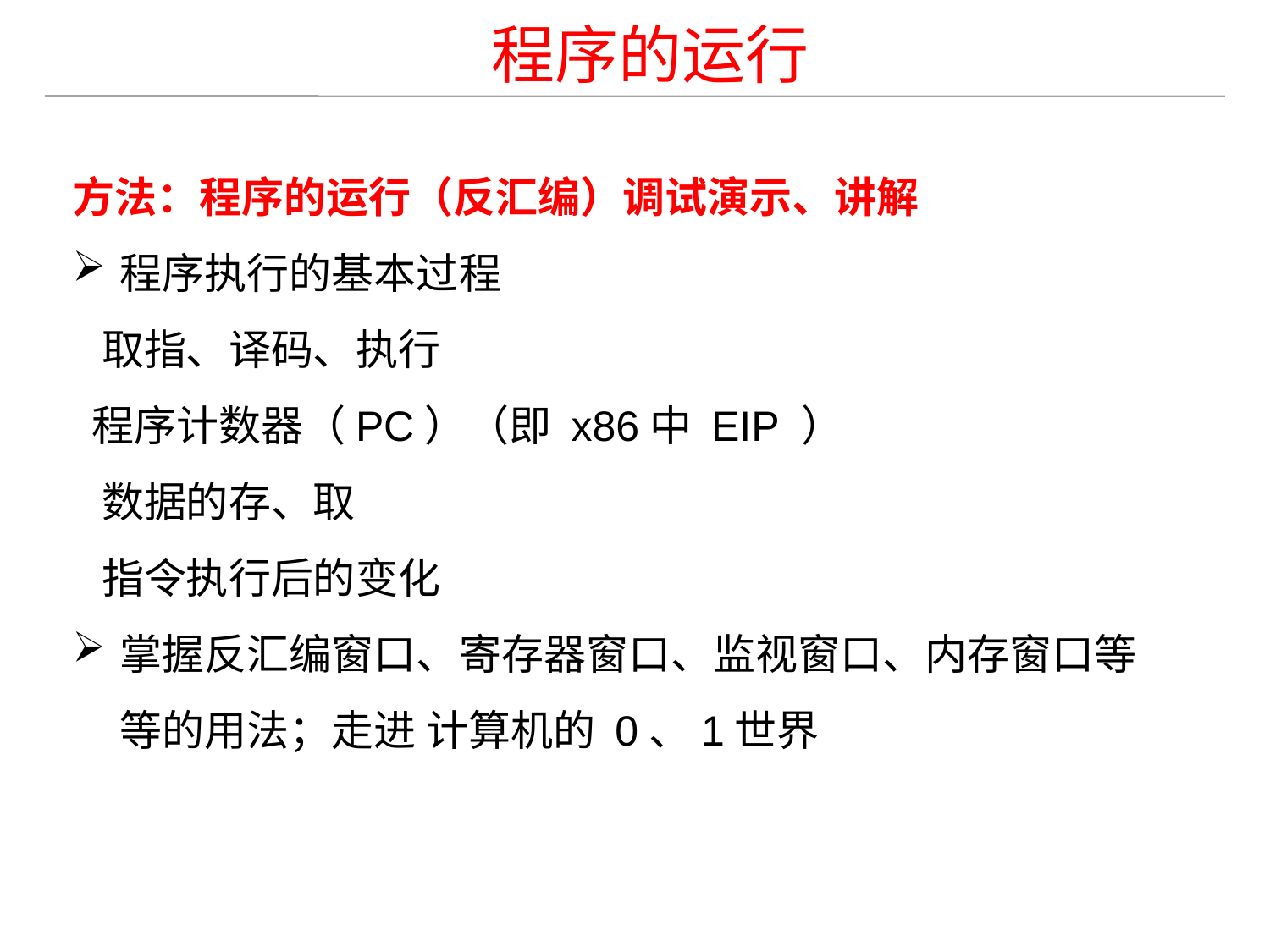

程序的运行
方法：程序的运行（反汇编）调试演示、讲解
程序执行的基本过程
  取指、译码、执行
  程序计数器（PC）（即 x86中 EIP ）
  数据的存、取
  指令执行后的变化
掌握反汇编窗口、寄存器窗口、监视窗口、内存窗口等等的用法；走进 计算机的 0、1世界